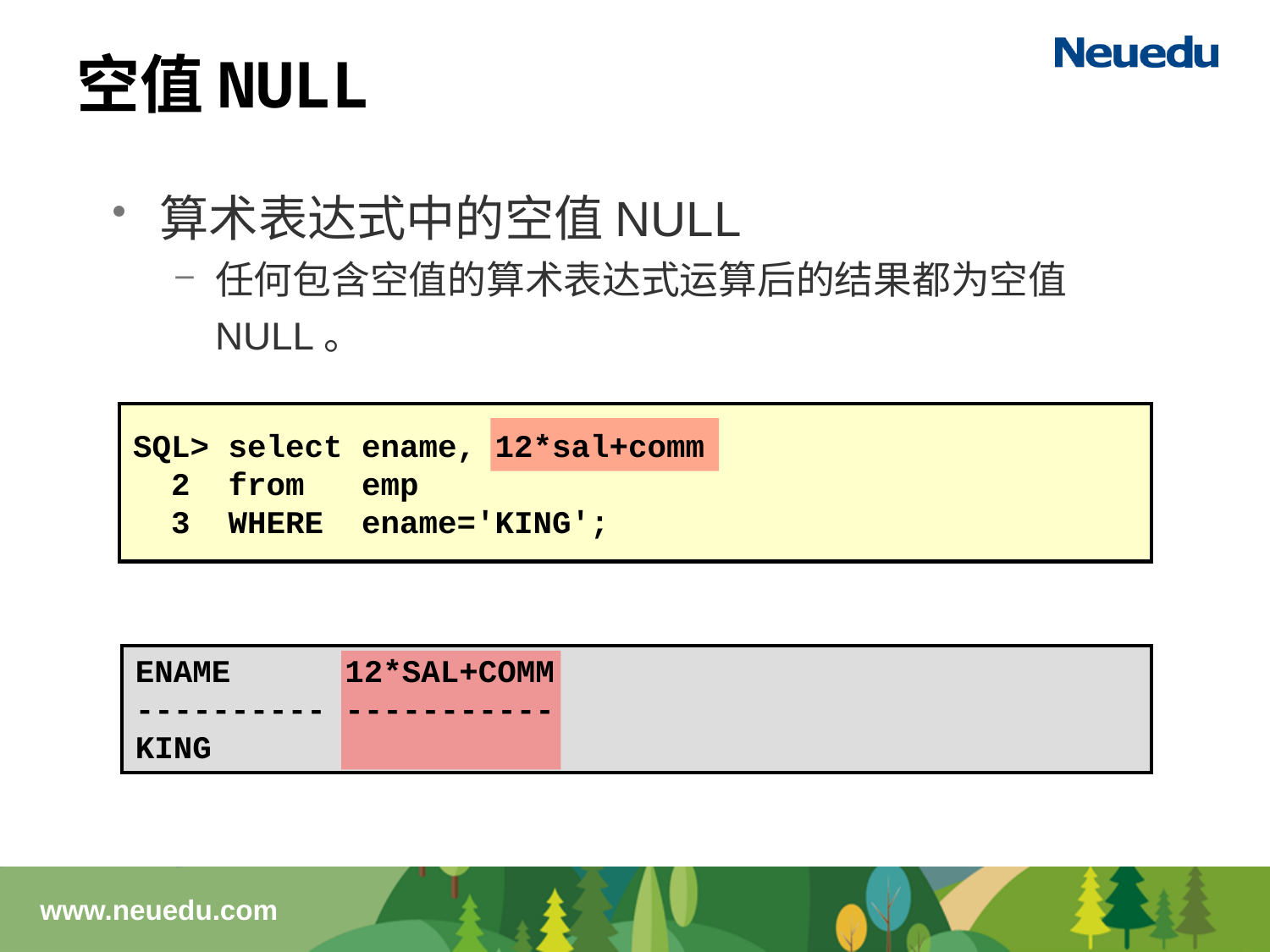

空值NULL
算术表达式中的空值NULL
任何包含空值的算术表达式运算后的结果都为空值NULL。
SQL> select ename, 12*sal+comm
  2  from   emp
  3  WHERE  ename='KING';

ENAME      12*SAL+COMM
---------- -----------
KING